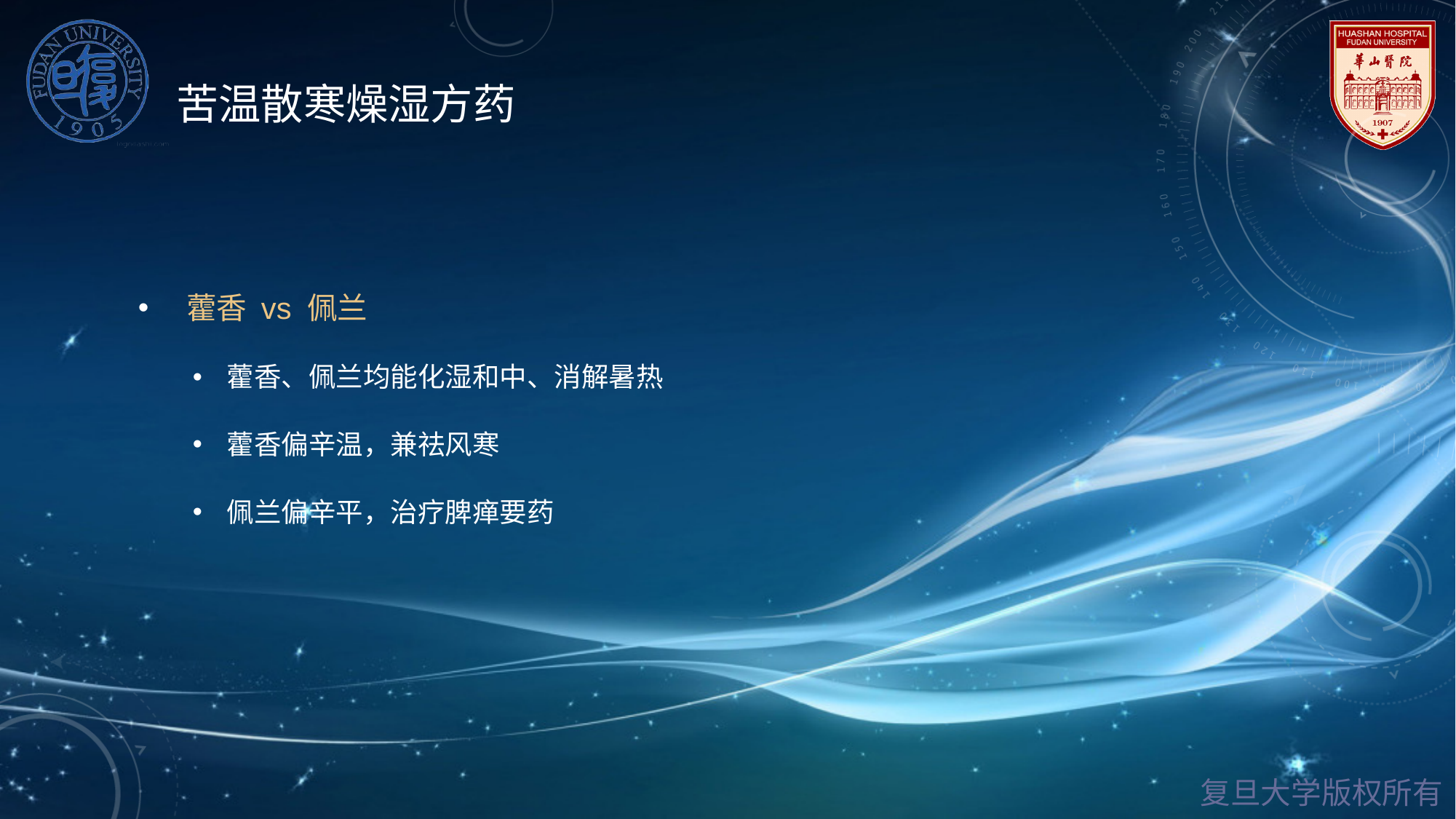

# 苦温散寒燥湿方药
 藿香 vs 佩兰
藿香、佩兰均能化湿和中、消解暑热
藿香偏辛温，兼祛风寒
佩兰偏辛平，治疗脾瘅要药